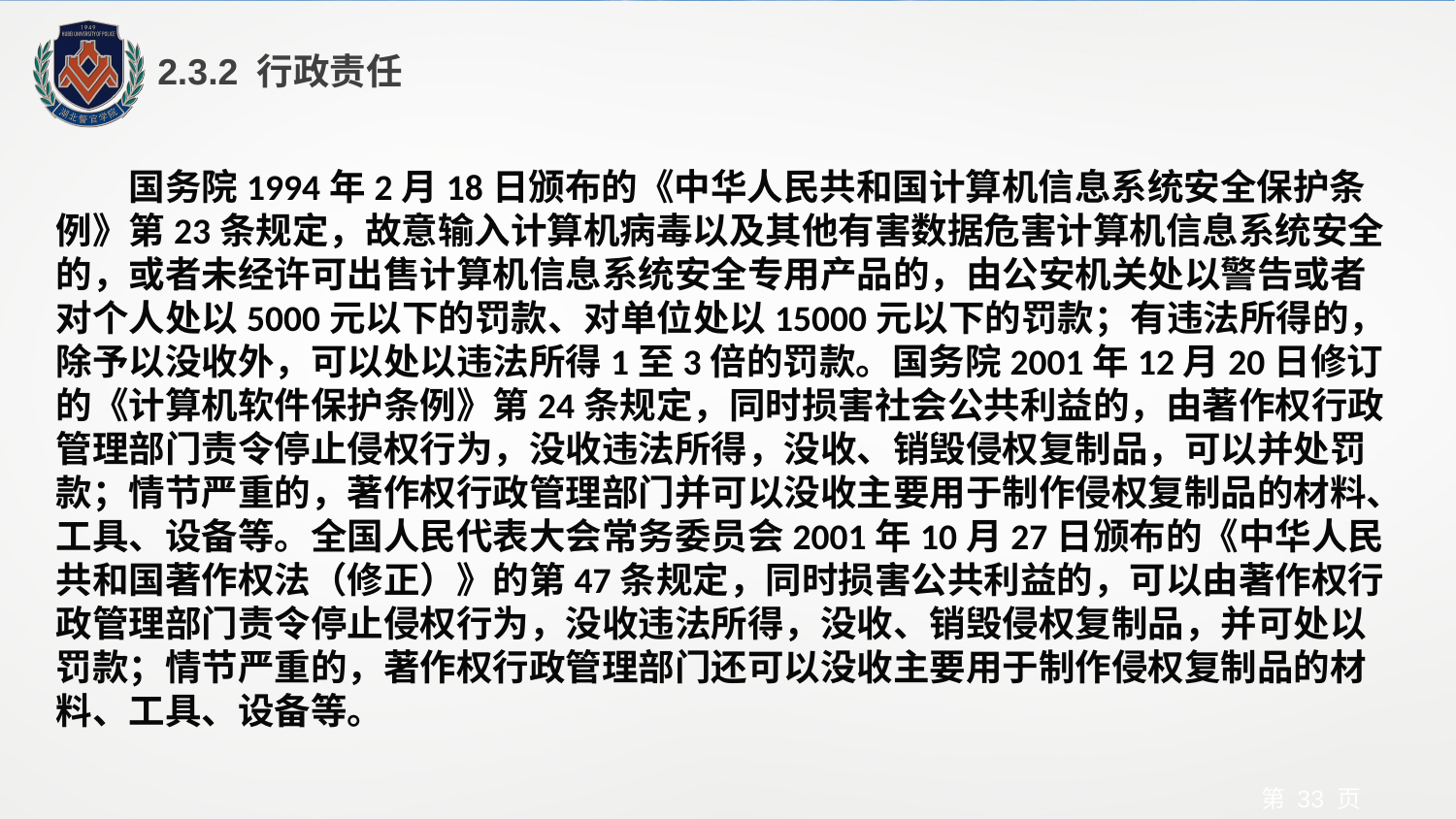

2.3.2 行政责任
　　国务院1994年2月18日颁布的《中华人民共和国计算机信息系统安全保护条例》第23条规定，故意输入计算机病毒以及其他有害数据危害计算机信息系统安全的，或者未经许可出售计算机信息系统安全专用产品的，由公安机关处以警告或者对个人处以5000元以下的罚款、对单位处以15000元以下的罚款；有违法所得的，除予以没收外，可以处以违法所得1至3倍的罚款。国务院2001年12月20日修订的《计算机软件保护条例》第24条规定，同时损害社会公共利益的，由著作权行政管理部门责令停止侵权行为，没收违法所得，没收、销毁侵权复制品，可以并处罚款；情节严重的，著作权行政管理部门并可以没收主要用于制作侵权复制品的材料、工具、设备等。全国人民代表大会常务委员会2001年10月27日颁布的《中华人民共和国著作权法（修正）》的第47条规定，同时损害公共利益的，可以由著作权行政管理部门责令停止侵权行为，没收违法所得，没收、销毁侵权复制品，并可处以罚款；情节严重的，著作权行政管理部门还可以没收主要用于制作侵权复制品的材料、工具、设备等。